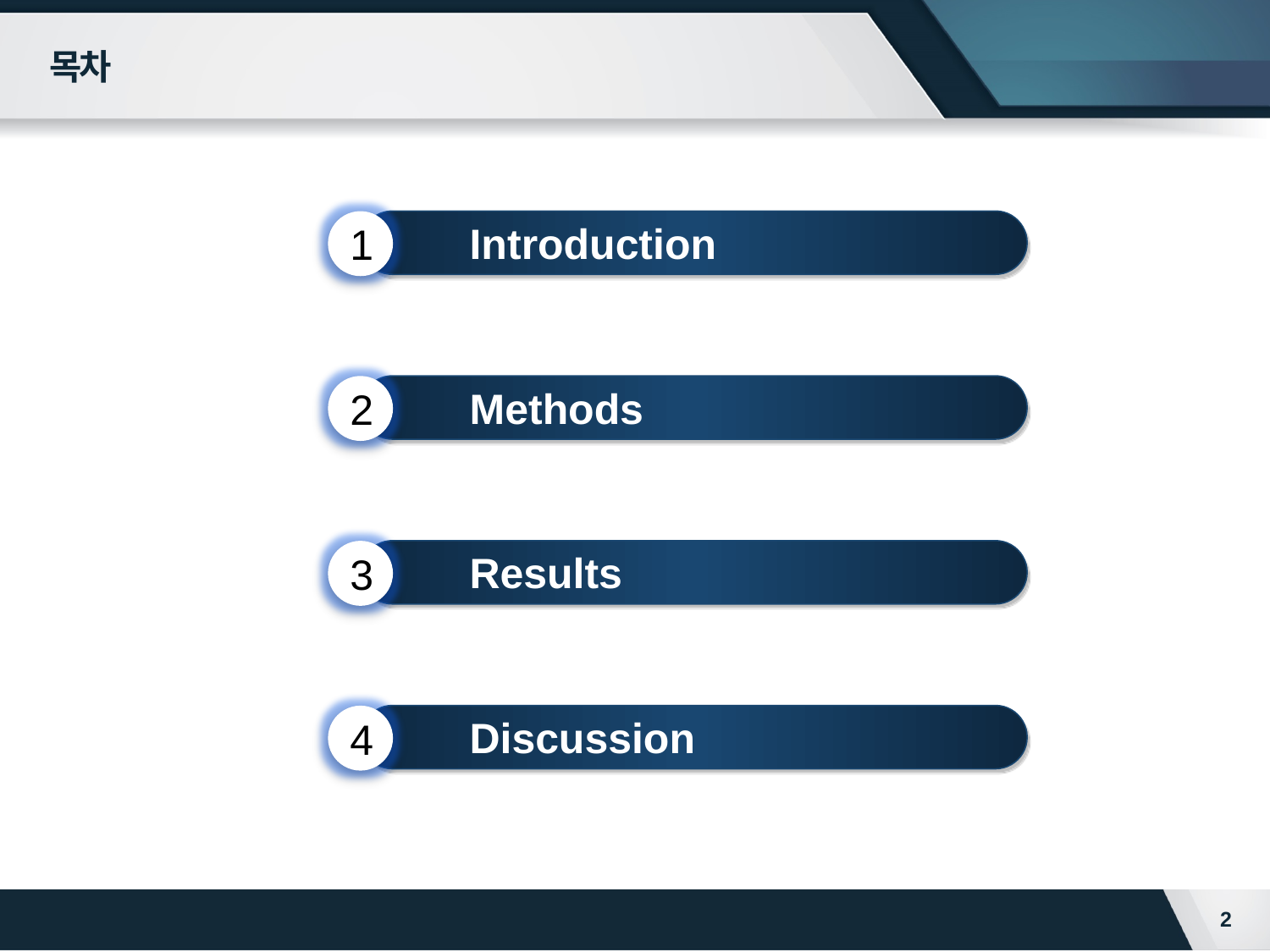

목차

Introduction
1

Methods
2

Results
3

Discussion
4